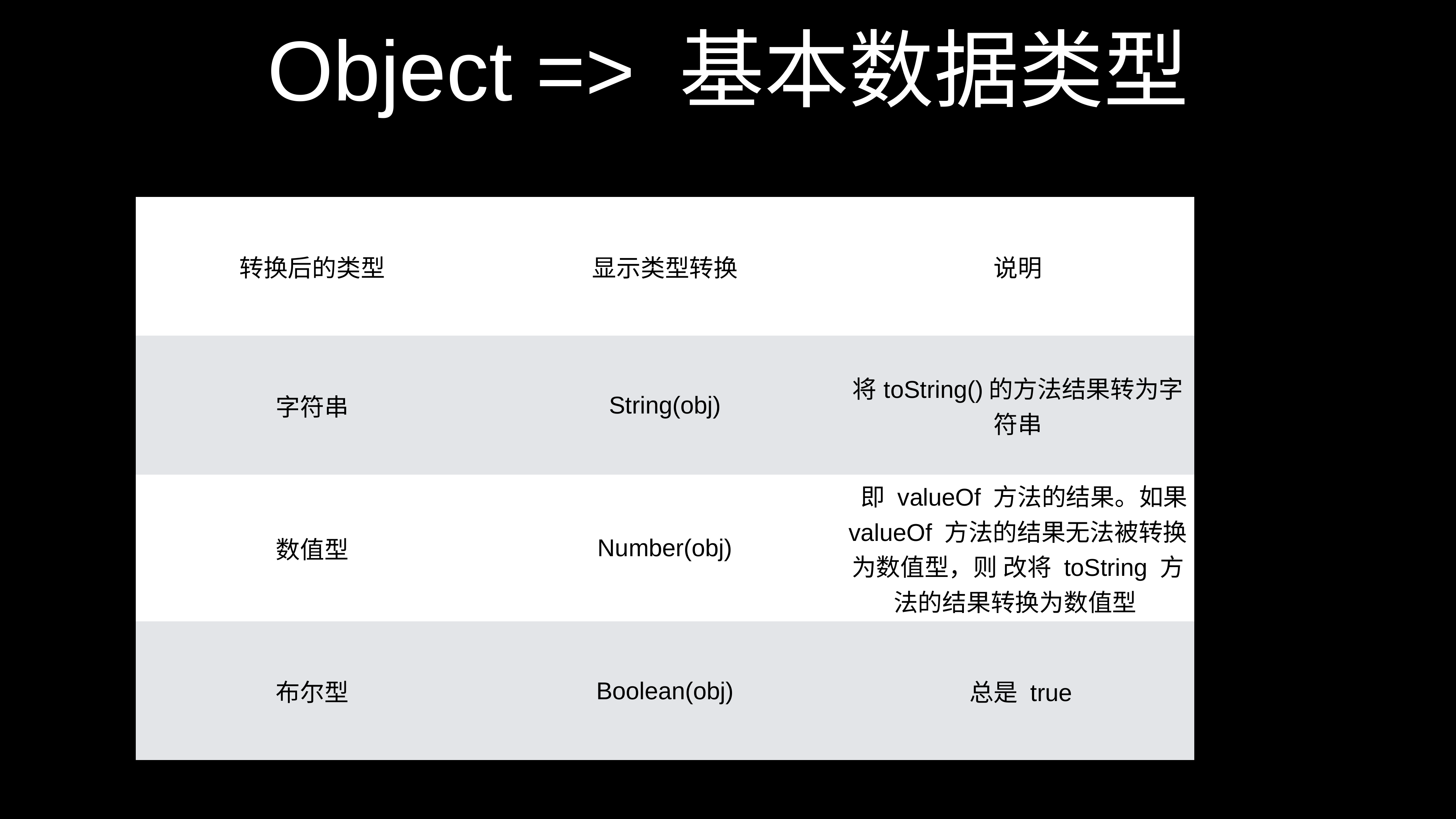

# Object => 基本数据类型
| 转换后的类型 | 显示类型转换 | 说明 |
| --- | --- | --- |
| 字符串 | String(obj) | 将toString()的方法结果转为字符串 |
| 数值型 | Number(obj) | 即 valueOf 方法的结果。如果 valueOf 方法的结果无法被转换为数值型，则 改将 toString 方法的结果转换为数值型 |
| 布尔型 | Boolean(obj) | 总是 true |